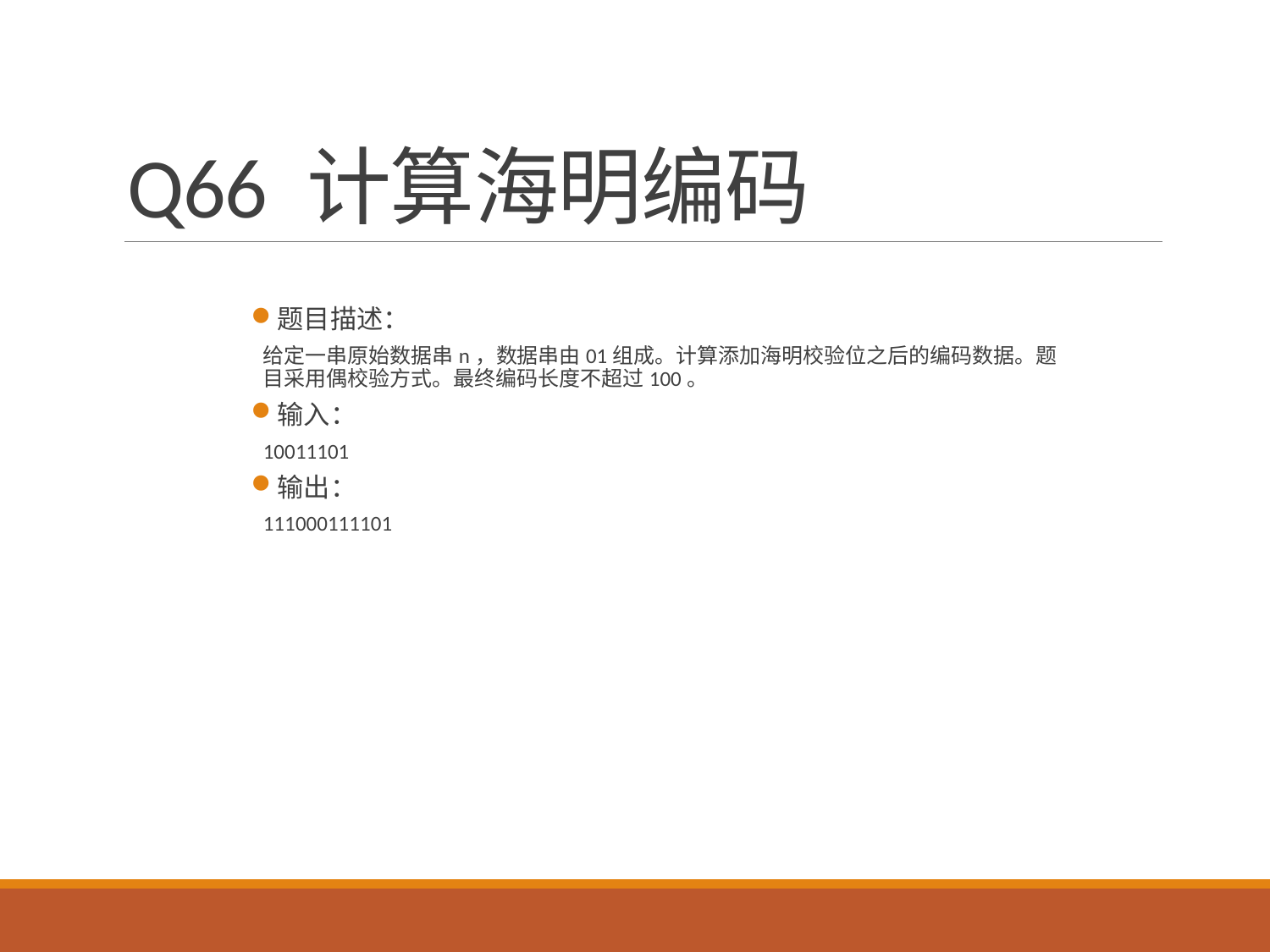

# Q66 计算海明编码
题目描述：
给定一串原始数据串n，数据串由01组成。计算添加海明校验位之后的编码数据。题目采用偶校验方式。最终编码长度不超过100。
输入：
10011101
输出：
111000111101